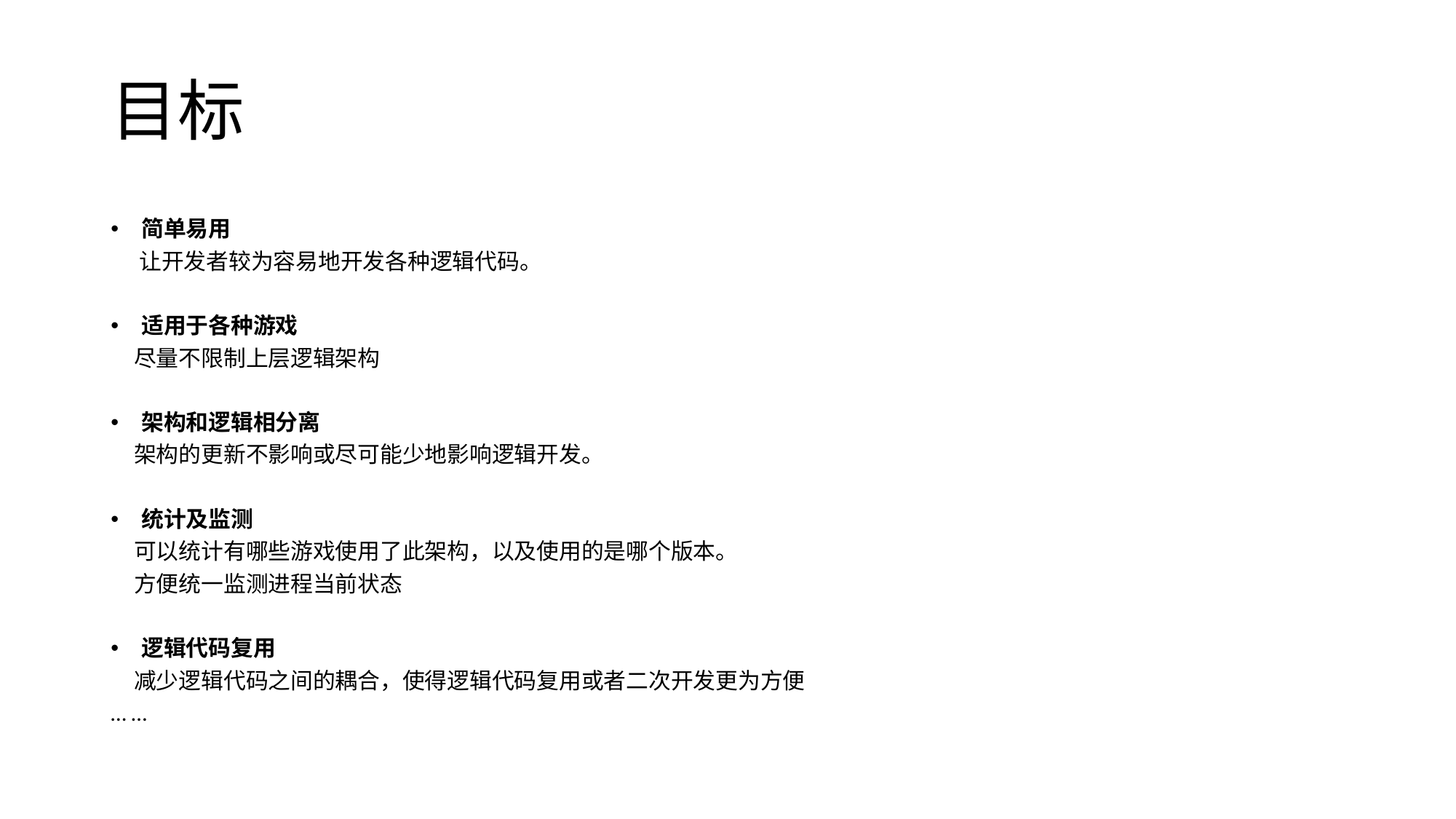

# 目标
简单易用
     让开发者较为容易地开发各种逻辑代码。

适用于各种游戏
    尽量不限制上层逻辑架构

架构和逻辑相分离
    架构的更新不影响或尽可能少地影响逻辑开发。

统计及监测
    可以统计有哪些游戏使用了此架构，以及使用的是哪个版本。
    方便统一监测进程当前状态

逻辑代码复用
    减少逻辑代码之间的耦合，使得逻辑代码复用或者二次开发更为方便
… …